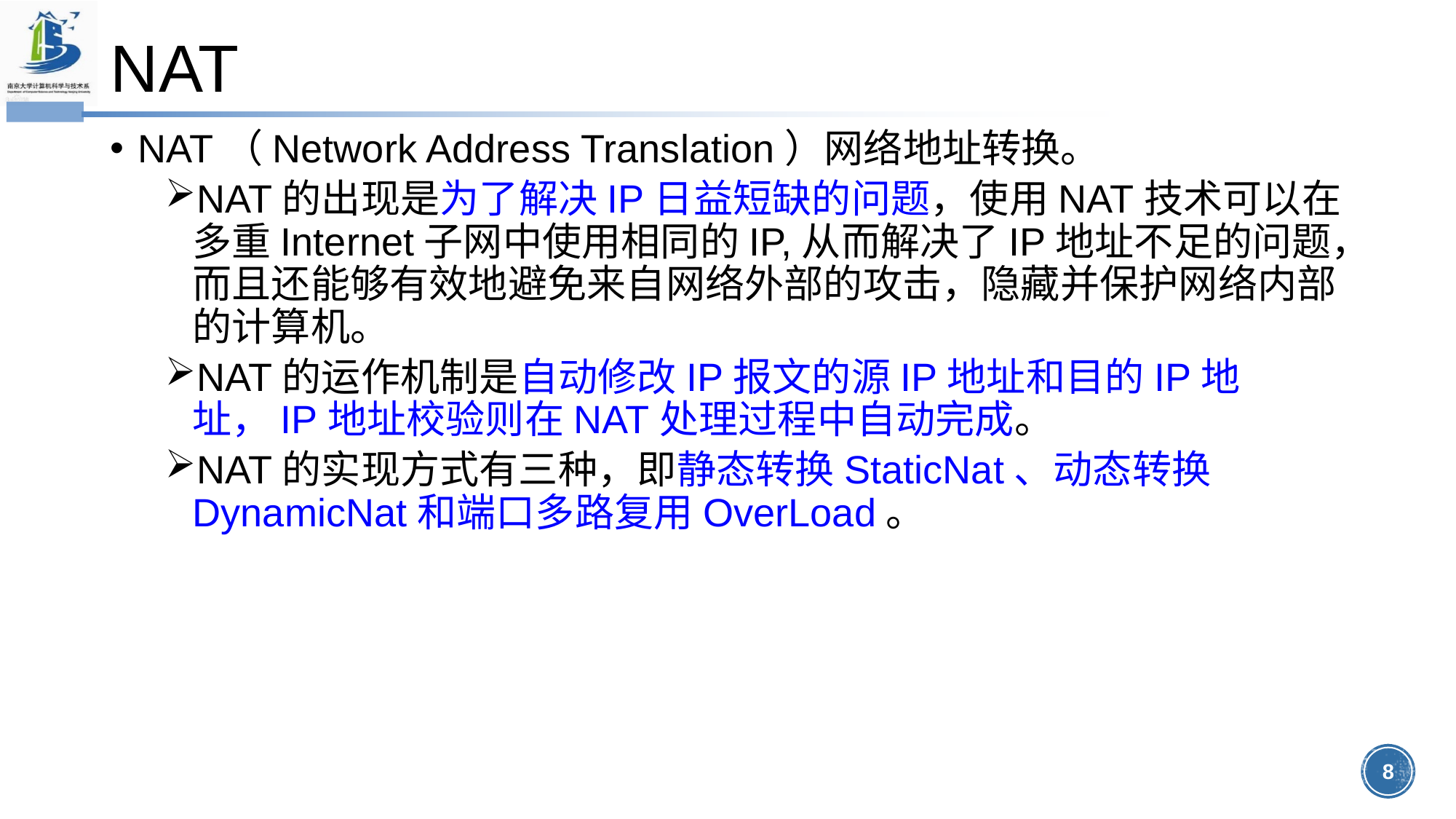

# NAT
NAT（Network Address Translation）网络地址转换。
NAT的出现是为了解决IP日益短缺的问题，使用NAT技术可以在多重Internet子网中使用相同的IP,从而解决了IP地址不足的问题，而且还能够有效地避免来自网络外部的攻击，隐藏并保护网络内部的计算机。
NAT的运作机制是自动修改IP报文的源IP地址和目的IP地址，IP地址校验则在NAT处理过程中自动完成。
NAT的实现方式有三种，即静态转换StaticNat、动态转换DynamicNat和端口多路复用OverLoad。
8